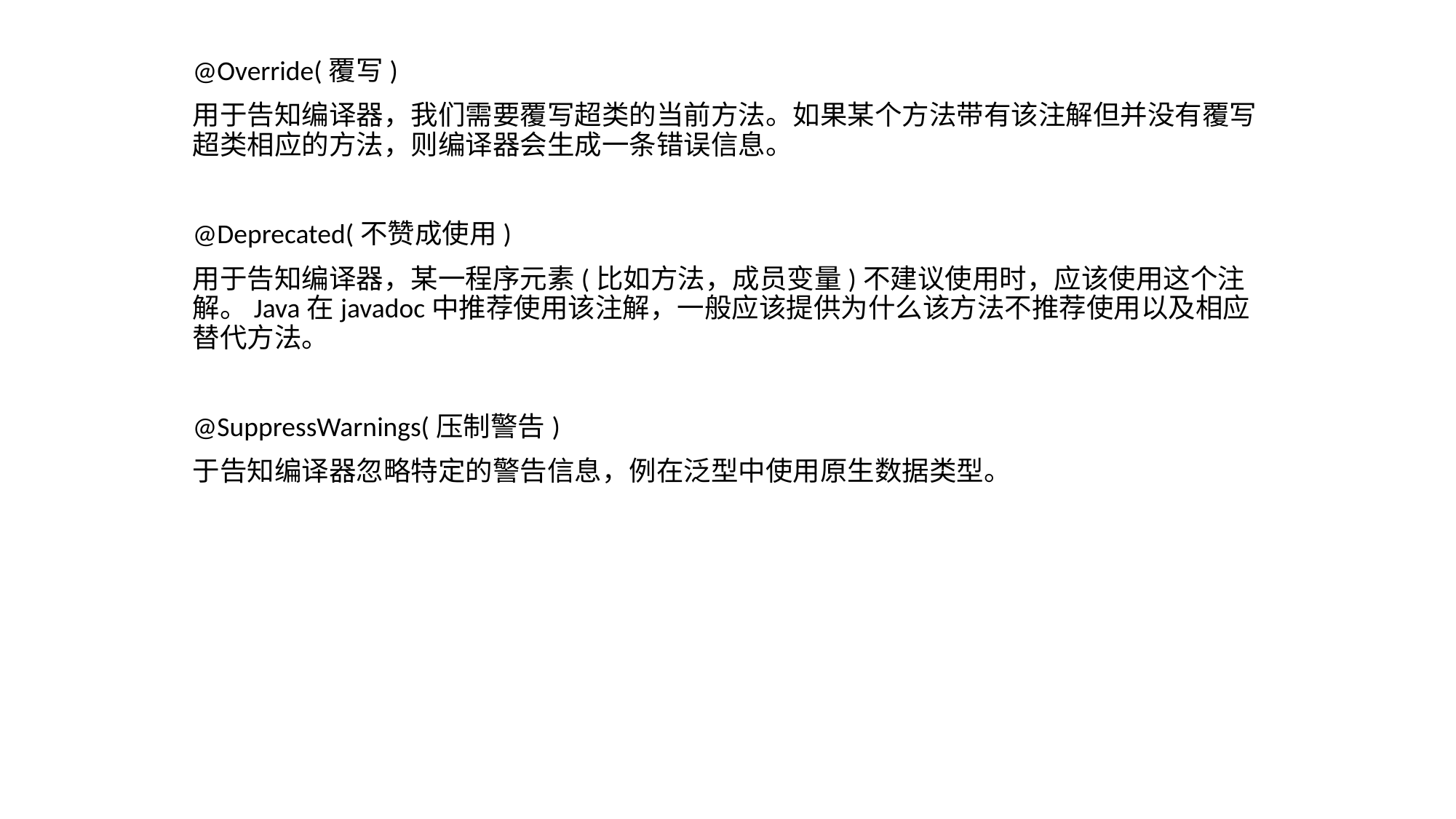

@Override(覆写)
用于告知编译器，我们需要覆写超类的当前方法。如果某个方法带有该注解但并没有覆写超类相应的方法，则编译器会生成一条错误信息。

@Deprecated(不赞成使用)
用于告知编译器，某一程序元素(比如方法，成员变量)不建议使用时，应该使用这个注解。Java在javadoc中推荐使用该注解，一般应该提供为什么该方法不推荐使用以及相应替代方法。

@SuppressWarnings(压制警告)
于告知编译器忽略特定的警告信息，例在泛型中使用原生数据类型。